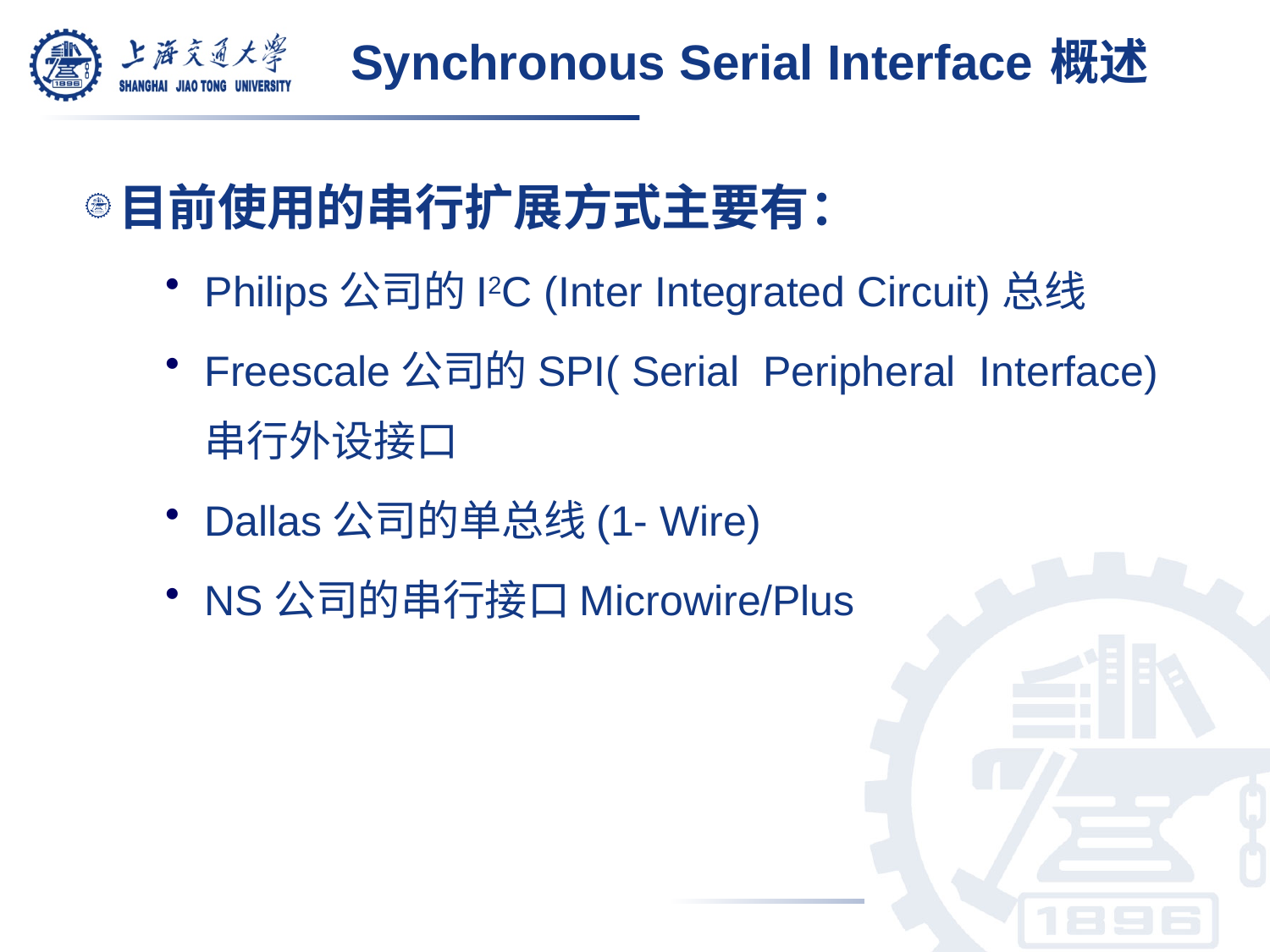

Synchronous Serial Interface 概述
目前使用的串行扩展方式主要有：
Philips公司的I2C (Inter Integrated Circuit)总线
Freescale公司的SPI( Serial  Peripheral  Interface)串行外设接口
Dallas公司的单总线(1- Wire)
NS公司的串行接口Microwire/Plus